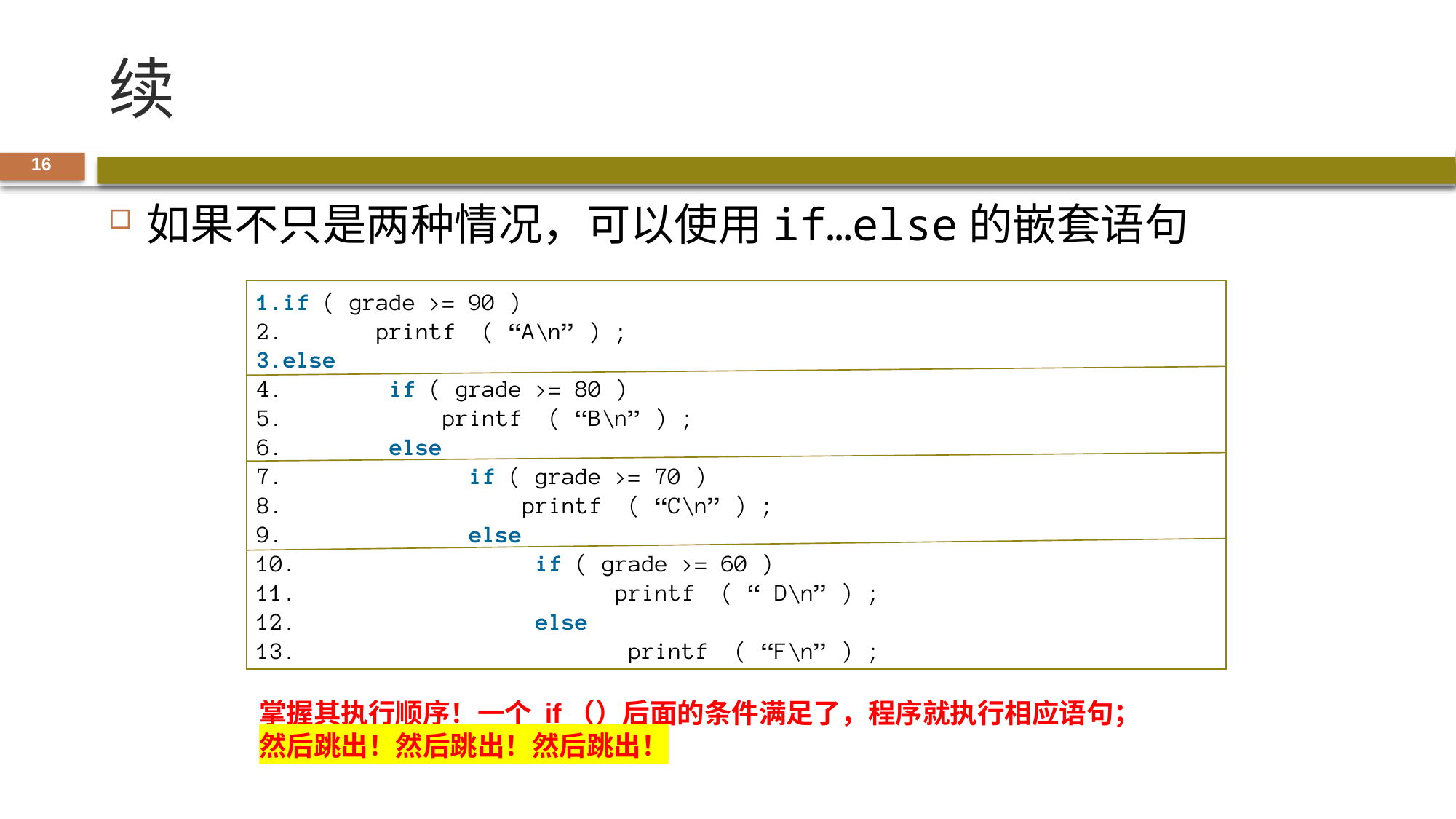

# 续
16
如果不只是两种情况，可以使用if…else的嵌套语句

if ( grade >= 90 )
       printf  ( “A\n” ) ;
else
        if ( grade >= 80 )
            printf  ( “B\n” ) ;
        else
              if ( grade >= 70 )
                  printf  ( “C\n” ) ;
              else
                  if ( grade >= 60 )
                        printf  ( “ D\n” ) ;
                  else
                         printf  ( “F\n” ) ;
掌握其执行顺序！一个 if（）后面的条件满足了，程序就执行相应语句；
然后跳出！然后跳出！然后跳出！